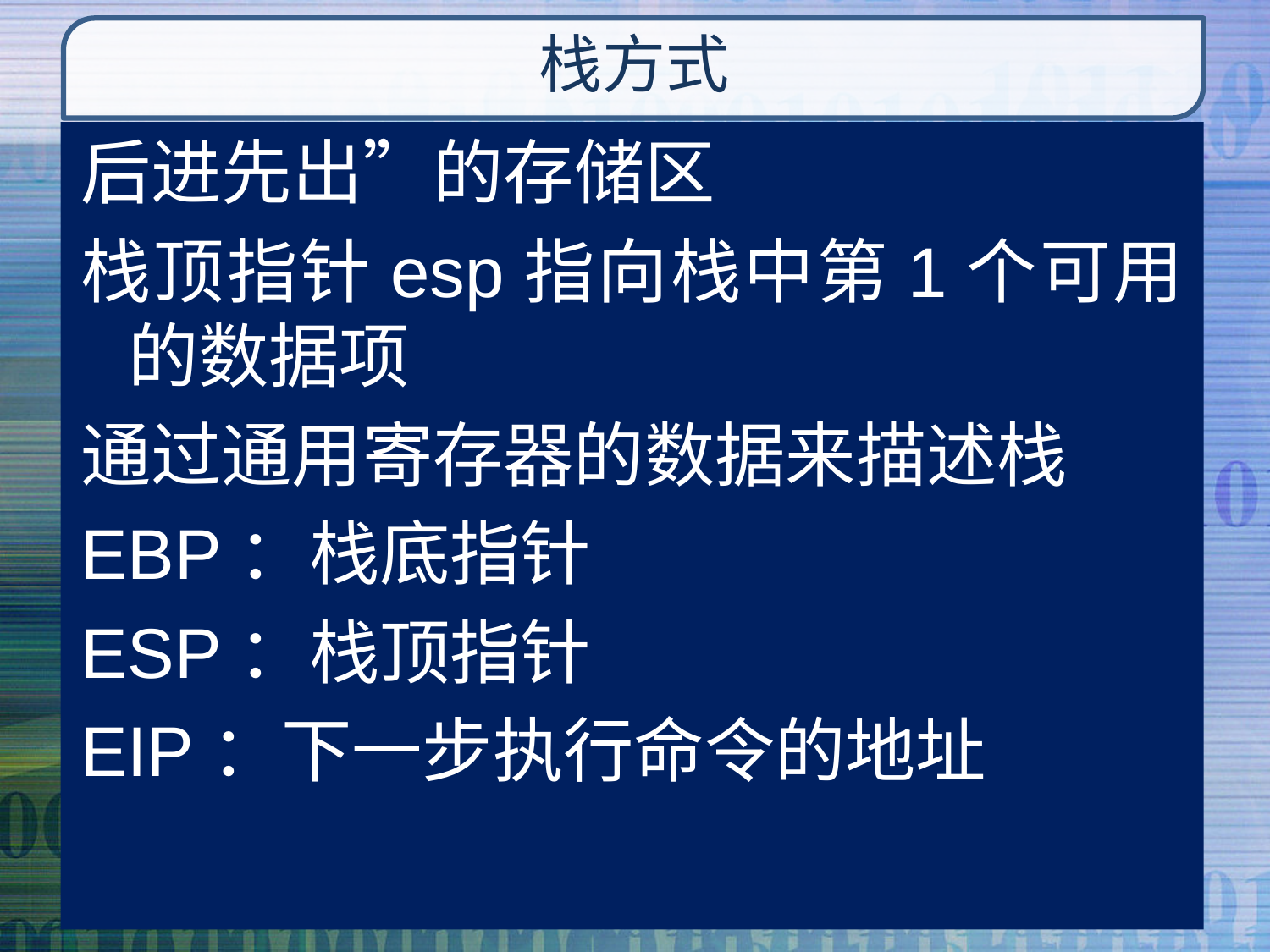

# 栈方式
后进先出”的存储区
栈顶指针esp指向栈中第1个可用的数据项
通过通用寄存器的数据来描述栈
EBP：栈底指针
ESP：栈顶指针
EIP：下一步执行命令的地址